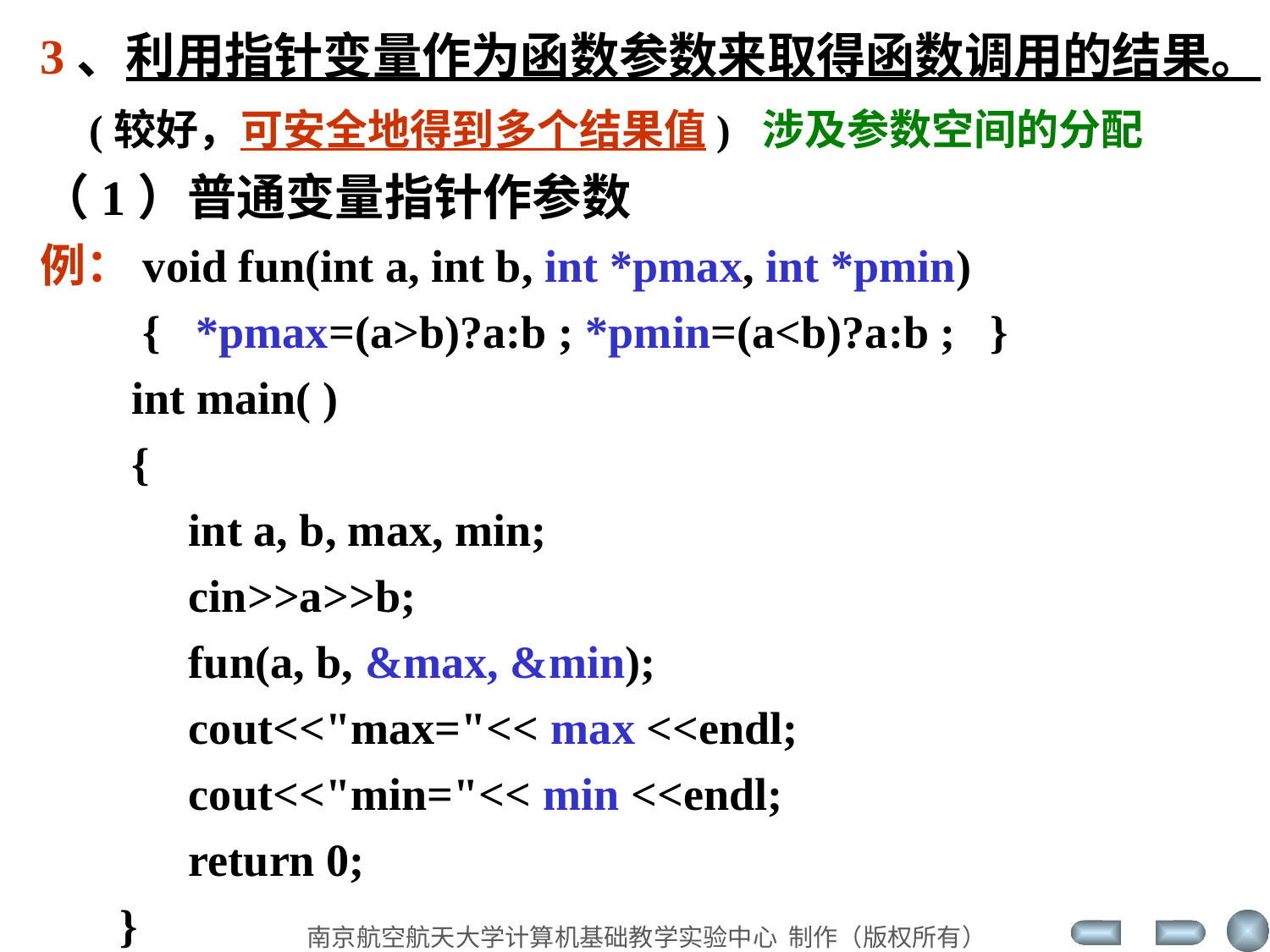

3、利用指针变量作为函数参数来取得函数调用的结果。
    (较好，可安全地得到多个结果值)  涉及参数空间的分配
（1）普通变量指针作参数
例：void fun(int a, int b, int *pmax, int *pmin)
         {   *pmax=(a>b)?a:b ; *pmin=(a<b)?a:b ;   }
        int main( )
        {
             int a, b, max, min;
             cin>>a>>b;
             fun(a, b, &max, &min);
             cout<<"max="<< max <<endl;
             cout<<"min="<< min <<endl;
             return 0;
       }